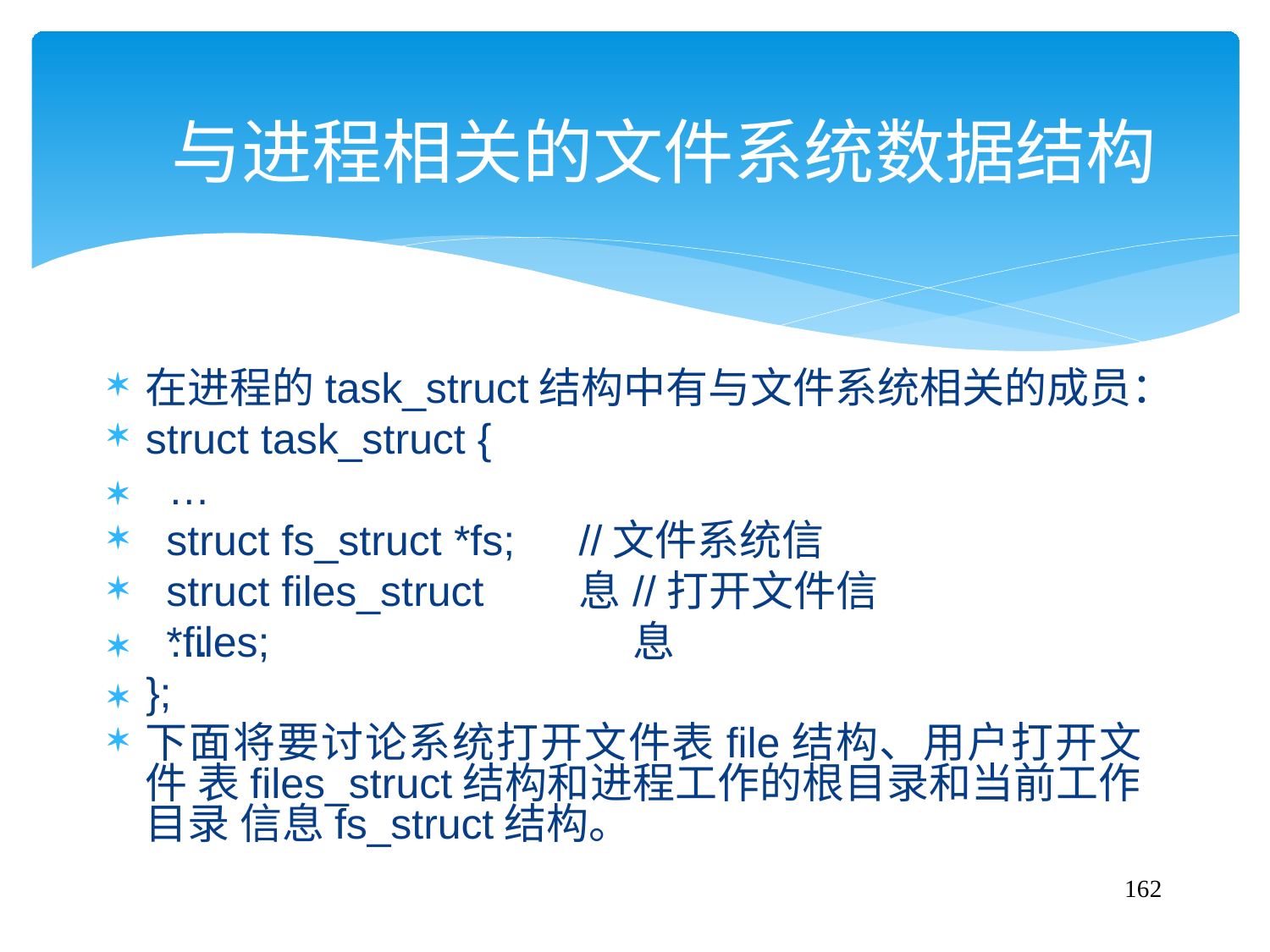

# 与进程相关的文件系统数据结构
在进程的task_struct结构中有与文件系统相关的成员：
struct task_struct {
∗	…

struct fs_struct *fs;
struct files_struct *files;
//文件系统信息
//打开文件信息
∗	…
∗ };
下面将要讨论系统打开文件表file结构、用户打开文件 表files_struct结构和进程工作的根目录和当前工作目录 信息fs_struct结构。
162